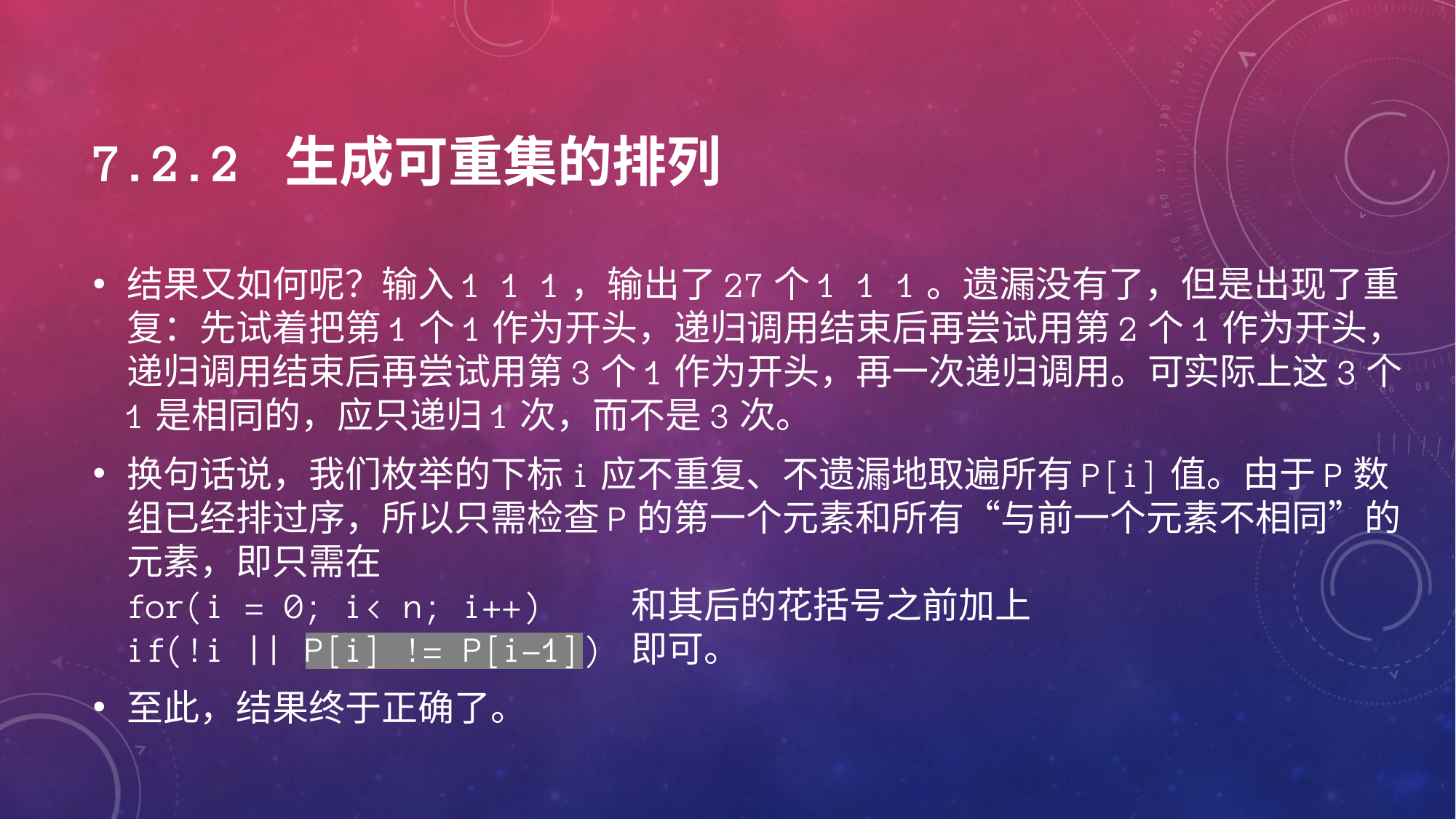

# 7.2.2 生成可重集的排列
结果又如何呢？输入1 1 1，输出了27个1 1 1。遗漏没有了，但是出现了重复：先试着把第1个1作为开头，递归调用结束后再尝试用第2个1作为开头，递归调用结束后再尝试用第3个1作为开头，再一次递归调用。可实际上这3个1是相同的，应只递归1次，而不是3次。
换句话说，我们枚举的下标i应不重复、不遗漏地取遍所有P[i]值。由于P数组已经排过序，所以只需检查P的第一个元素和所有“与前一个元素不相同”的元素，即只需在
for(i = 0; i< n; i++)    和其后的花括号之前加上
if(!i || P[i] != P[i-1]) 即可。
至此，结果终于正确了。